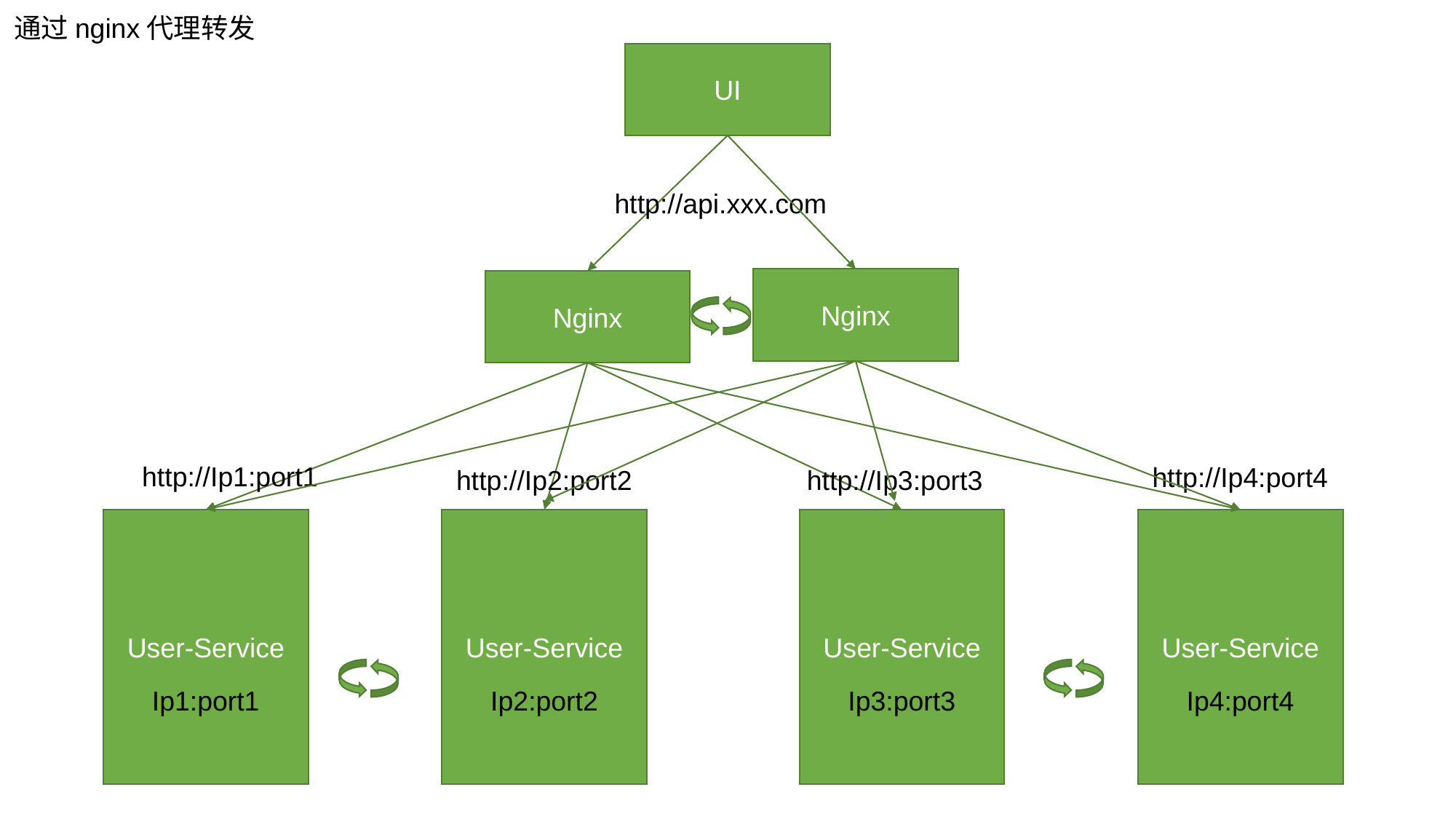

通过nginx代理转发
UI
http://api.xxx.com
Nginx
Nginx

http://Ip1:port1
http://Ip4:port4
http://Ip2:port2
http://Ip3:port3
User-Service
User-Service
User-Service
User-Service

Ip1:port1
Ip2:port2
Ip3:port3
Ip4:port4